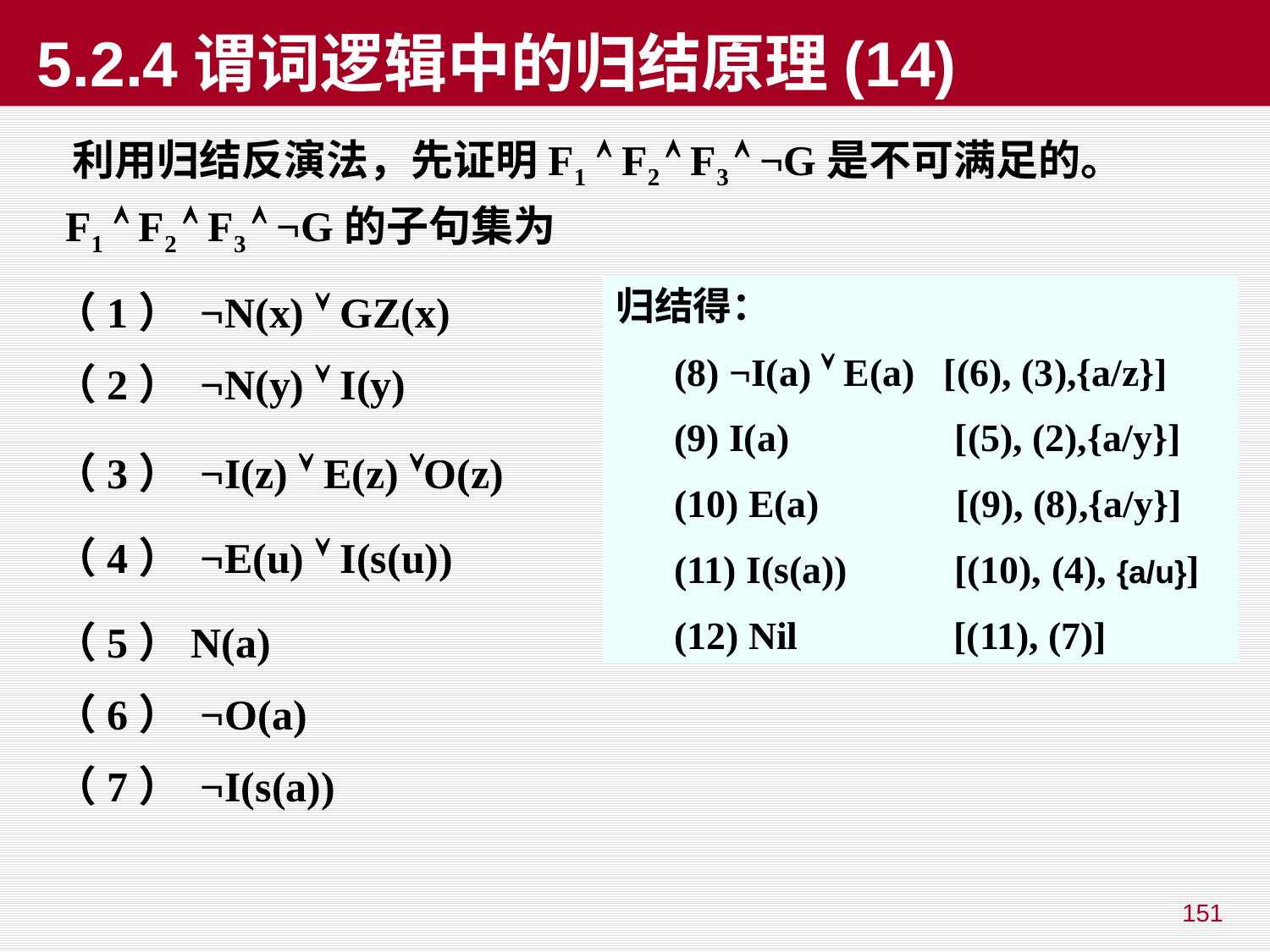

# 5.2.4谓词逻辑中的归结原理(14)
   利用归结反演法，先证明F1 ∧ F2 ∧ F3 ∧ ¬G是不可满足的。
   F1 ∧ F2 ∧ F3 ∧ ¬G的子句集为
归结得：
      (8) ¬I(a) ∨ E(a)   [(6), (3),{a/z}]
      (9) I(a)                 [(5), (2),{a/y}]
      (10) E(a)              [(9), (8),{a/y}]
      (11) I(s(a))           [(10), (4), {a/u}]
      (12) Nil                [(11), (7)]
（1） ¬N(x) ∨ GZ(x)
（2） ¬N(y) ∨ I(y)
（3） ¬I(z) ∨ E(z) ∨O(z)
（4） ¬E(u) ∨ I(s(u))
（5）N(a)
（6） ¬O(a)
（7） ¬I(s(a))
151